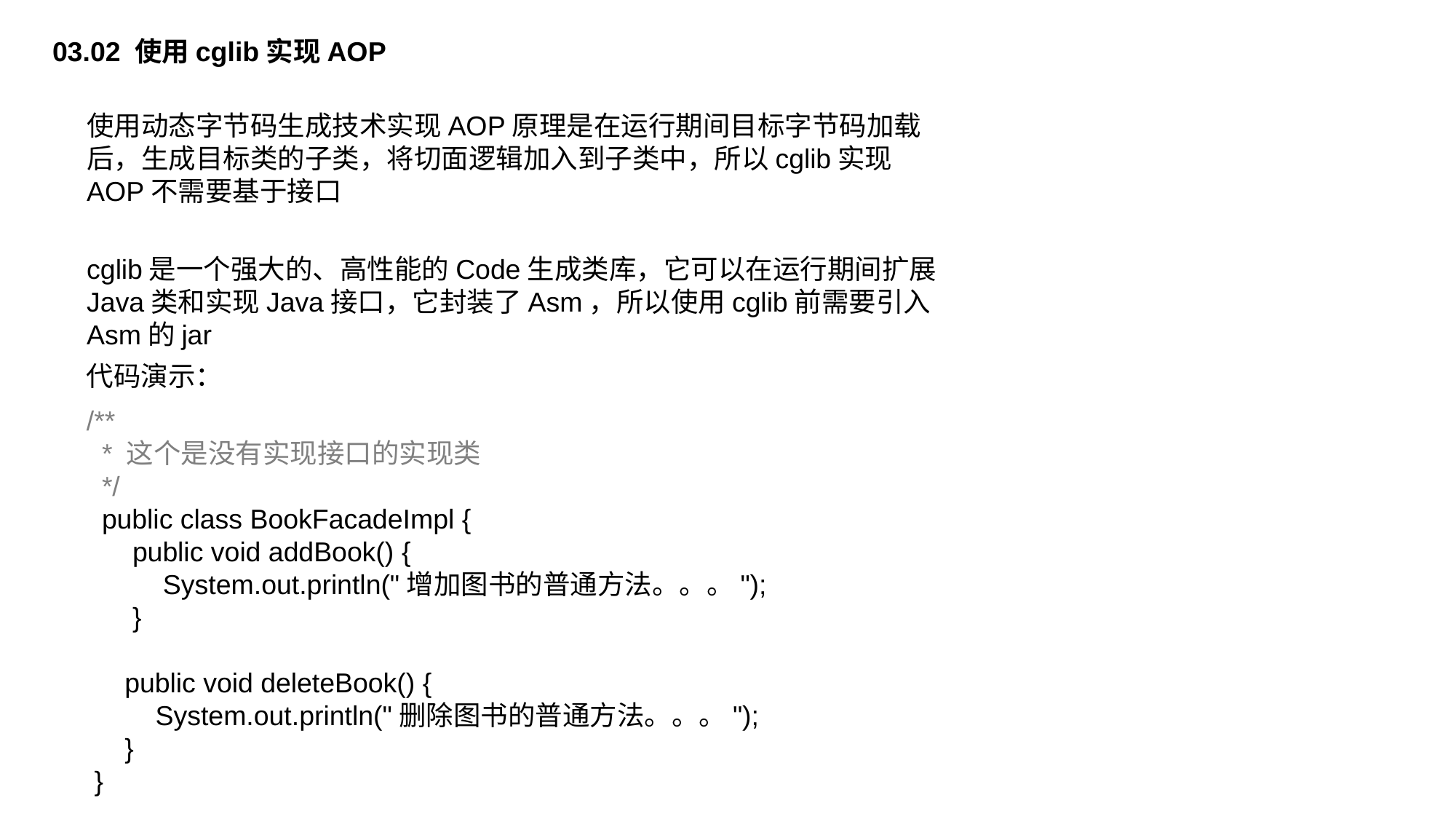

03.02 使用cglib实现AOP
使用动态字节码生成技术实现AOP原理是在运行期间目标字节码加载后，生成目标类的子类，将切面逻辑加入到子类中，所以cglib实现AOP不需要基于接口

cglib是一个强大的、高性能的Code生成类库，它可以在运行期间扩展Java类和实现Java接口，它封装了Asm，所以使用cglib前需要引入Asm的jar
代码演示：
/**
  * 这个是没有实现接口的实现类
  */
  public class BookFacadeImpl {
      public void addBook() {
          System.out.println("增加图书的普通方法。。。");
      }

     public void deleteBook() {
         System.out.println("删除图书的普通方法。。。");
     }
 }